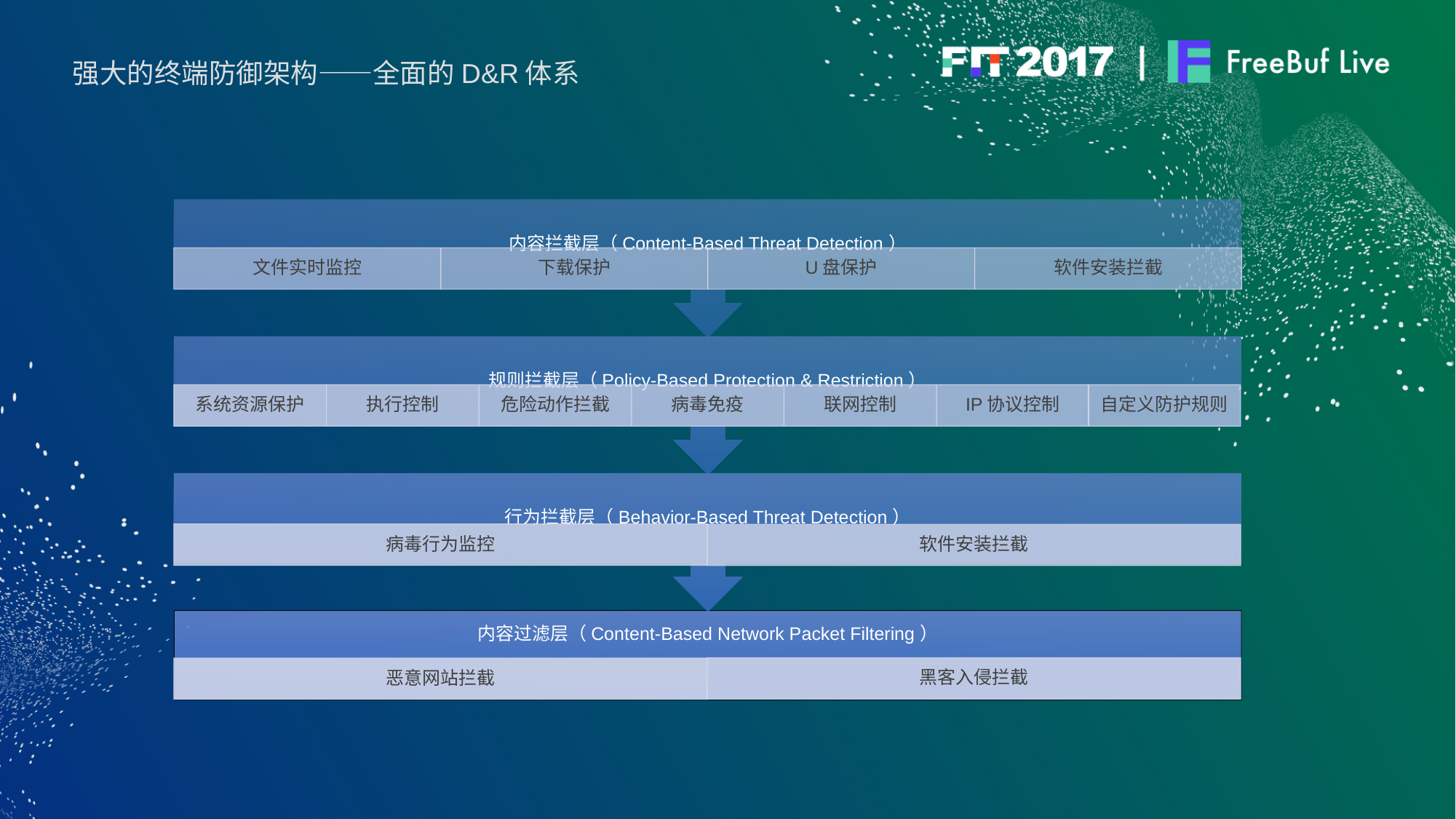

强大的终端防御架构——全面的D&R体系
内容过滤层（Content-Based Network Packet Filtering）
恶意网站拦截
黑客入侵拦截
行为拦截层（Behavior-Based Threat Detection）
病毒行为监控
软件安装拦截
规则拦截层（Policy-Based Protection & Restriction）
系统资源保护
执行控制
危险动作拦截
病毒免疫
联网控制
IP协议控制
自定义防护规则
内容拦截层（Content-Based Threat Detection）
文件实时监控
下载保护
U盘保护
软件安装拦截